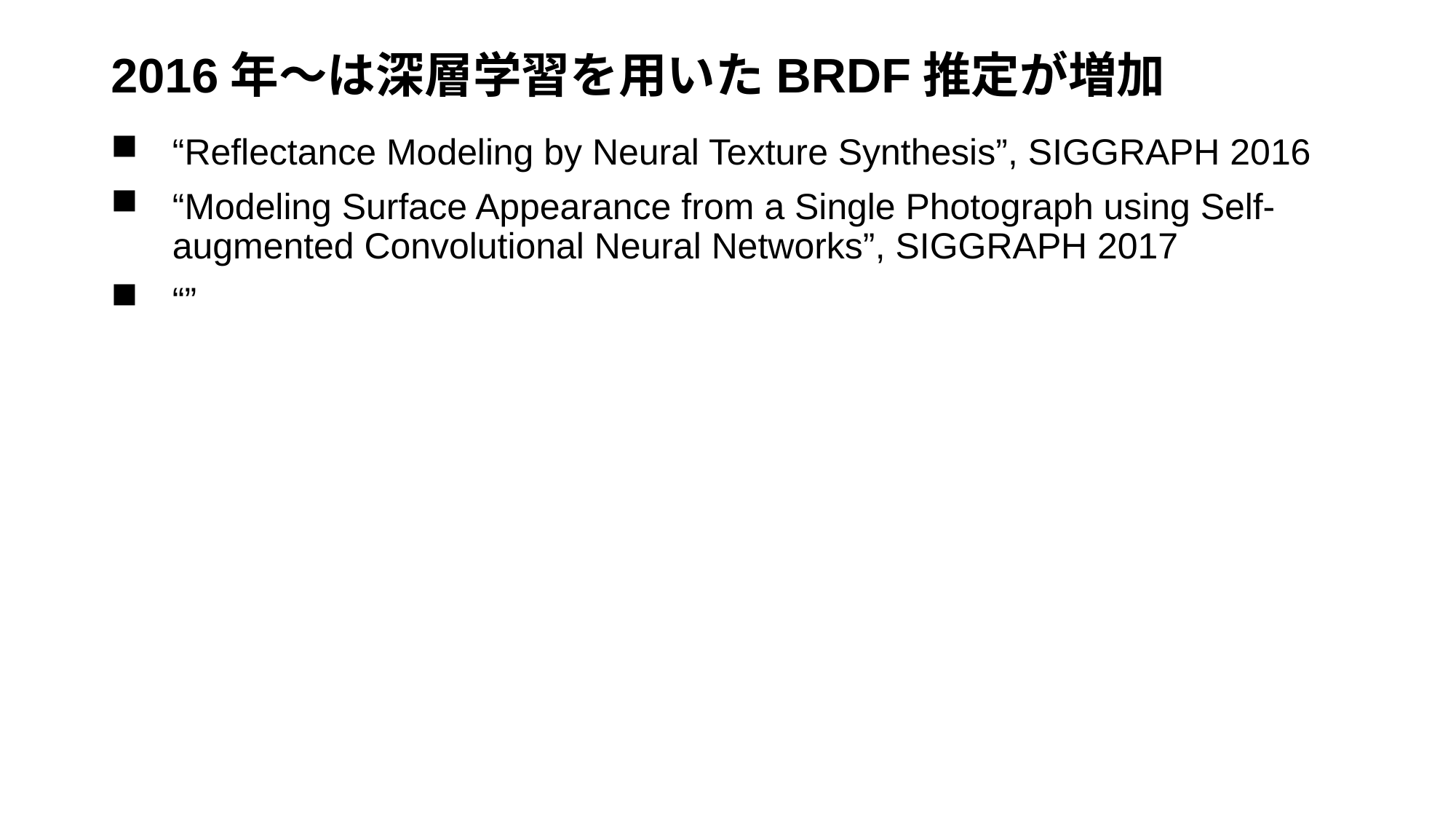

# 2016年～は深層学習を用いたBRDF推定が増加
“Reflectance Modeling by Neural Texture Synthesis”, SIGGRAPH 2016
“Modeling Surface Appearance from a Single Photograph using Self-augmented Convolutional Neural Networks”, SIGGRAPH 2017
“”